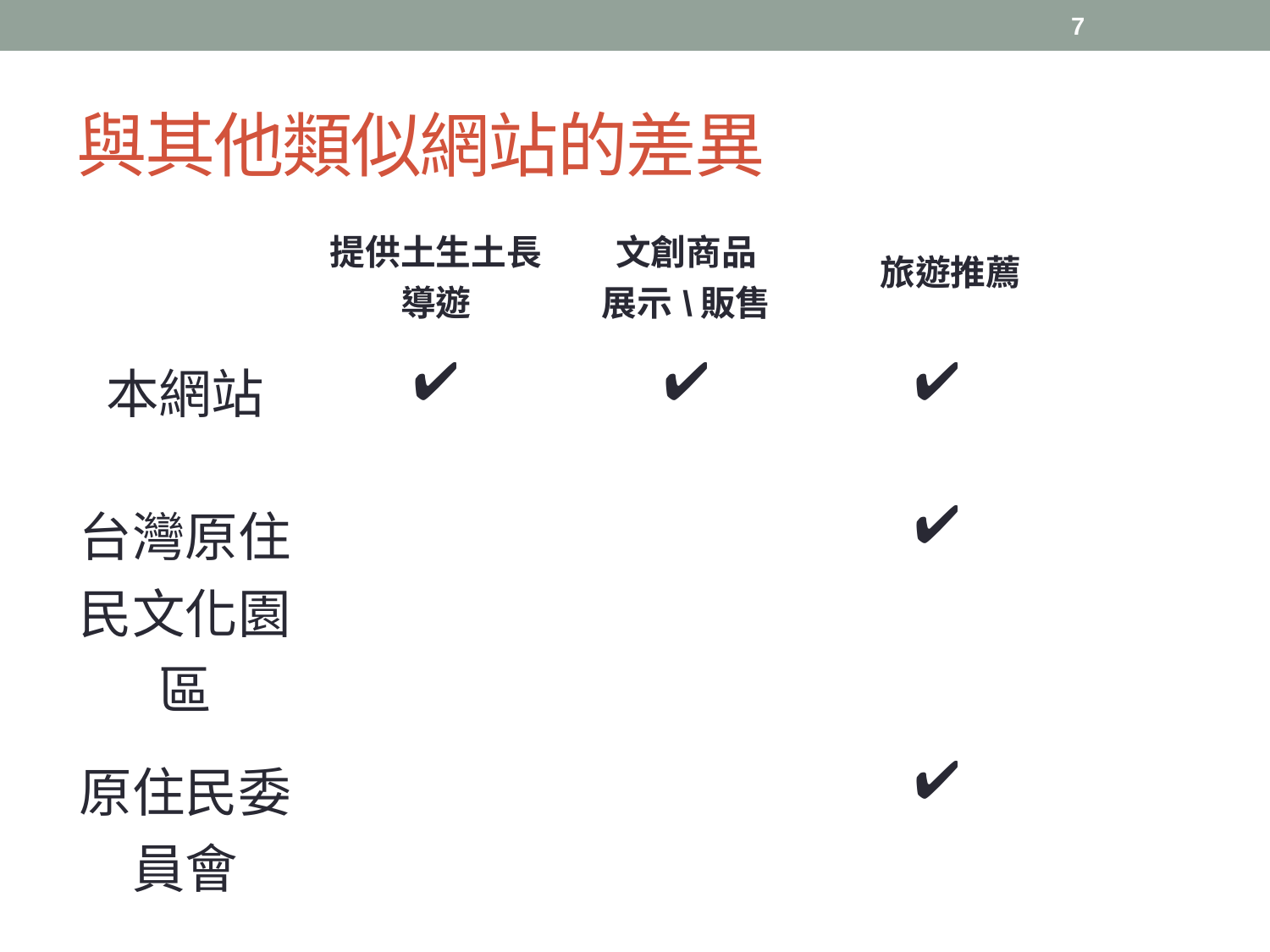

7
# 與其他類似網站的差異
|  | 提供土生土長導遊 | 文創商品 展示\販售 | 旅遊推薦 |
| --- | --- | --- | --- |
| 本網站 | ✔ | ✔ | ✔ |
| 台灣原住民文化園區 |  |  | ✔ |
| 原住民委員會 |  |  | ✔ |